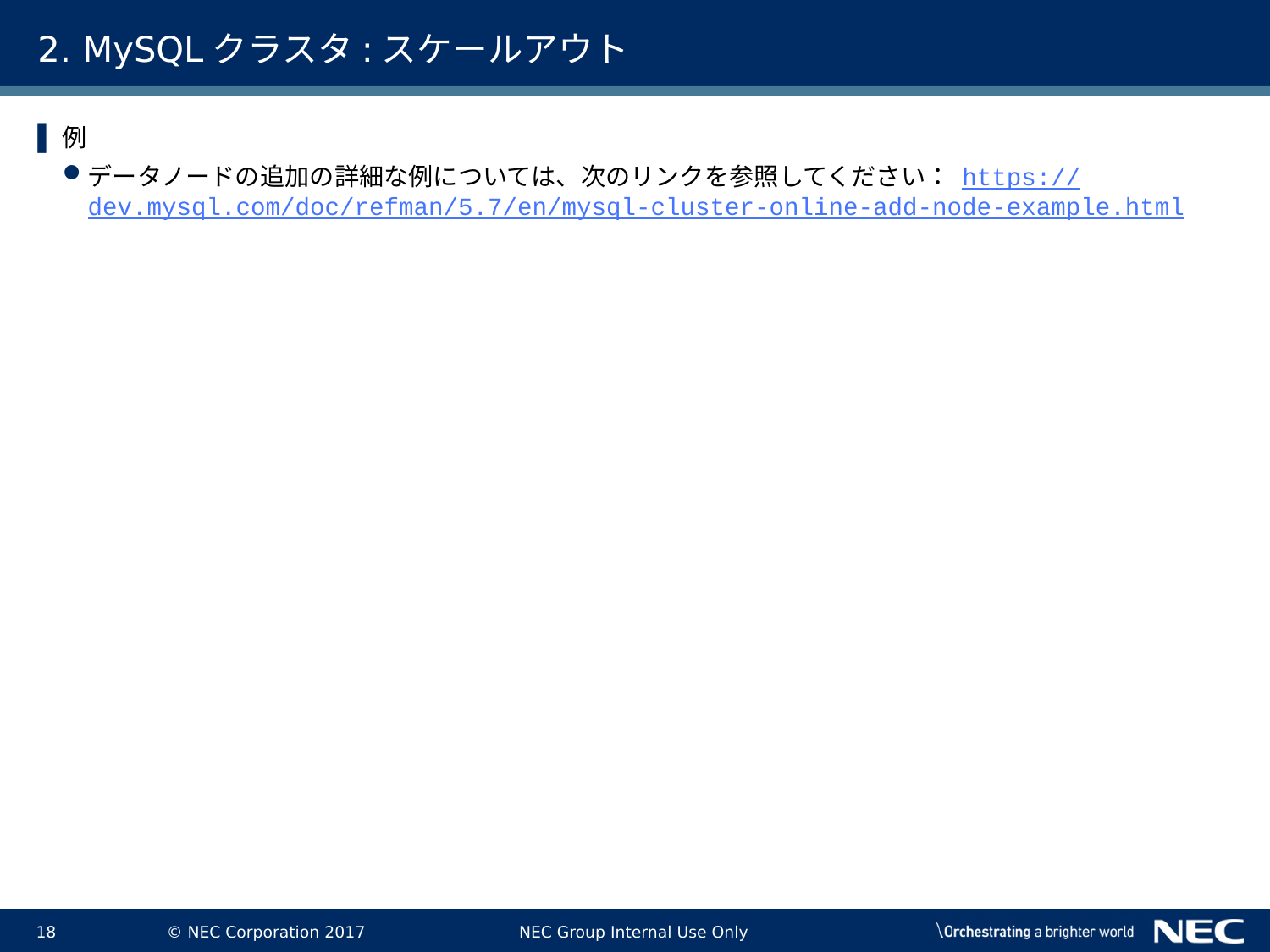

# 2. MySQLクラスタ:スケールアウト
例
データノードの追加の詳細な例については、次のリンクを参照してください： https://dev.mysql.com/doc/refman/5.7/en/mysql-cluster-online-add-node-example.html